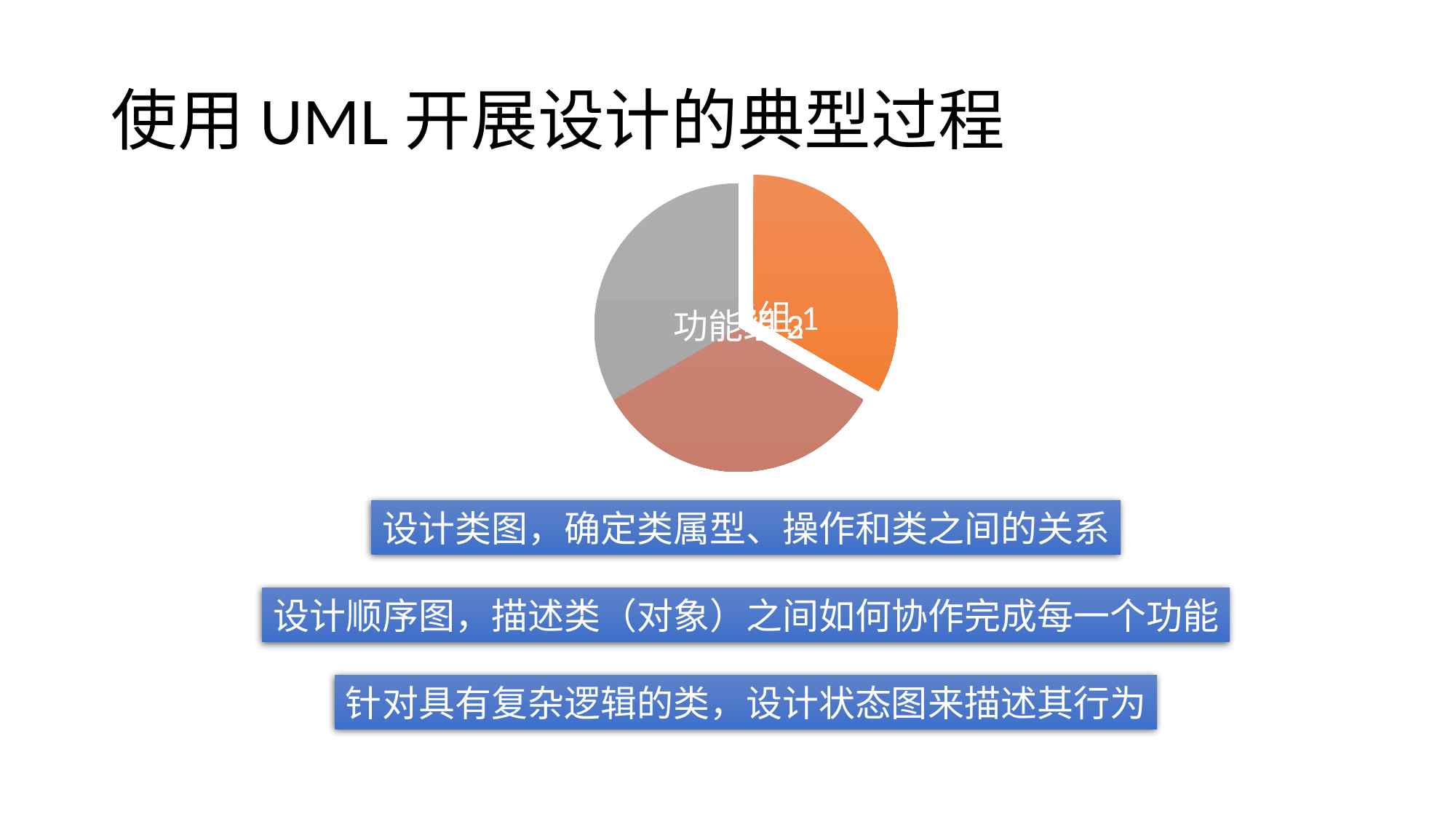

# 使用UML开展设计的典型过程
功能组1
功能组2
功能组3
设计类图，确定类属型、操作和类之间的关系
设计顺序图，描述类（对象）之间如何协作完成每一个功能
针对具有复杂逻辑的类，设计状态图来描述其行为
40